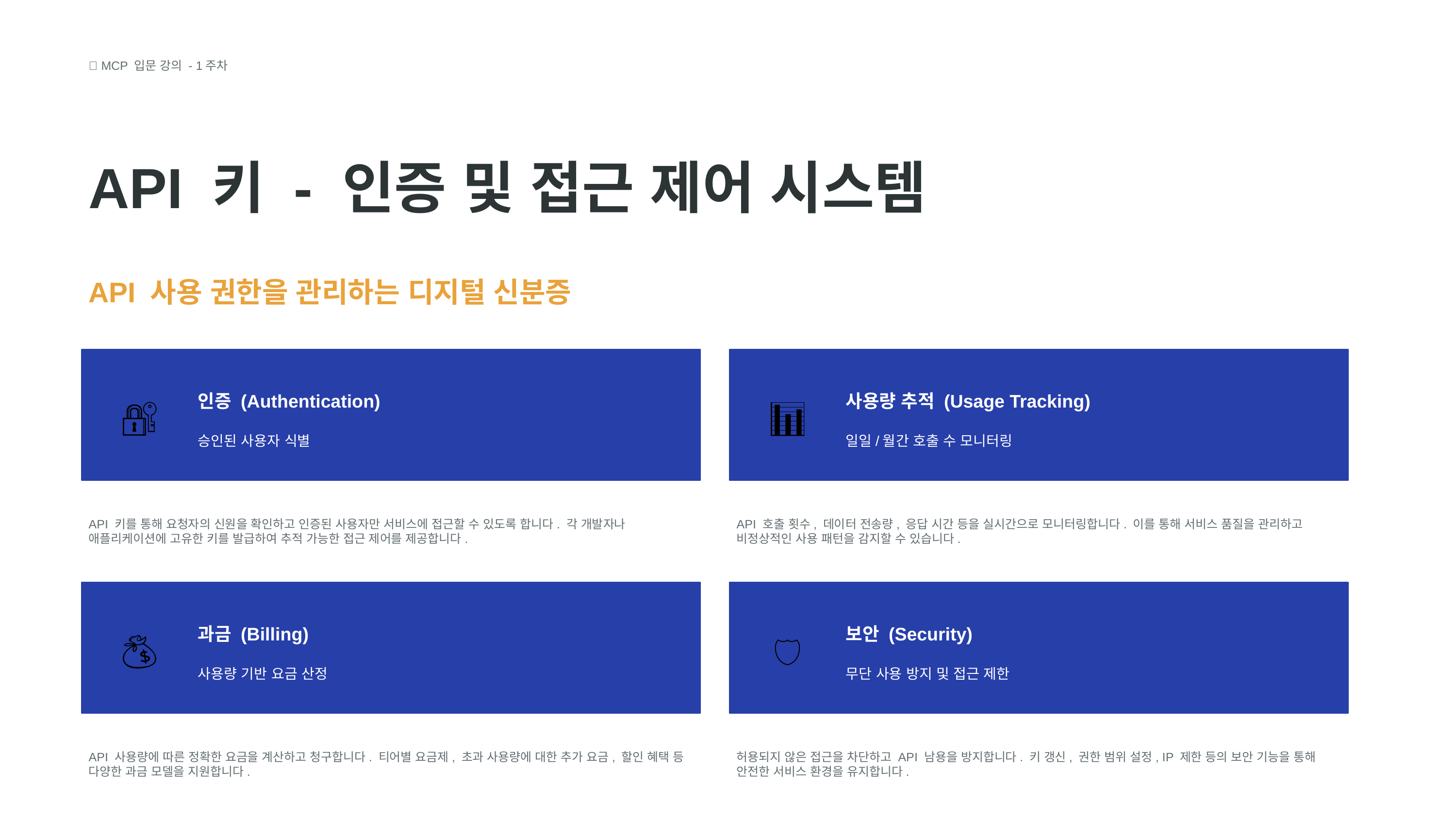

🧩 MCP 입문 강의 - 1주차
API 키 - 인증 및 접근 제어 시스템
API 사용 권한을 관리하는 디지털 신분증

🔐
📊
인증 (Authentication)
사용량 추적 (Usage Tracking)
승인된 사용자 식별
일일/월간 호출 수 모니터링
API 키를 통해 요청자의 신원을 확인하고 인증된 사용자만 서비스에 접근할 수 있도록 합니다. 각 개발자나 애플리케이션에 고유한 키를 발급하여 추적 가능한 접근 제어를 제공합니다.
API 호출 횟수, 데이터 전송량, 응답 시간 등을 실시간으로 모니터링합니다. 이를 통해 서비스 품질을 관리하고 비정상적인 사용 패턴을 감지할 수 있습니다.

💰
🛡️
과금 (Billing)
보안 (Security)
사용량 기반 요금 산정
무단 사용 방지 및 접근 제한
API 사용량에 따른 정확한 요금을 계산하고 청구합니다. 티어별 요금제, 초과 사용량에 대한 추가 요금, 할인 혜택 등 다양한 과금 모델을 지원합니다.
허용되지 않은 접근을 차단하고 API 남용을 방지합니다. 키 갱신, 권한 범위 설정, IP 제한 등의 보안 기능을 통해 안전한 서비스 환경을 유지합니다.